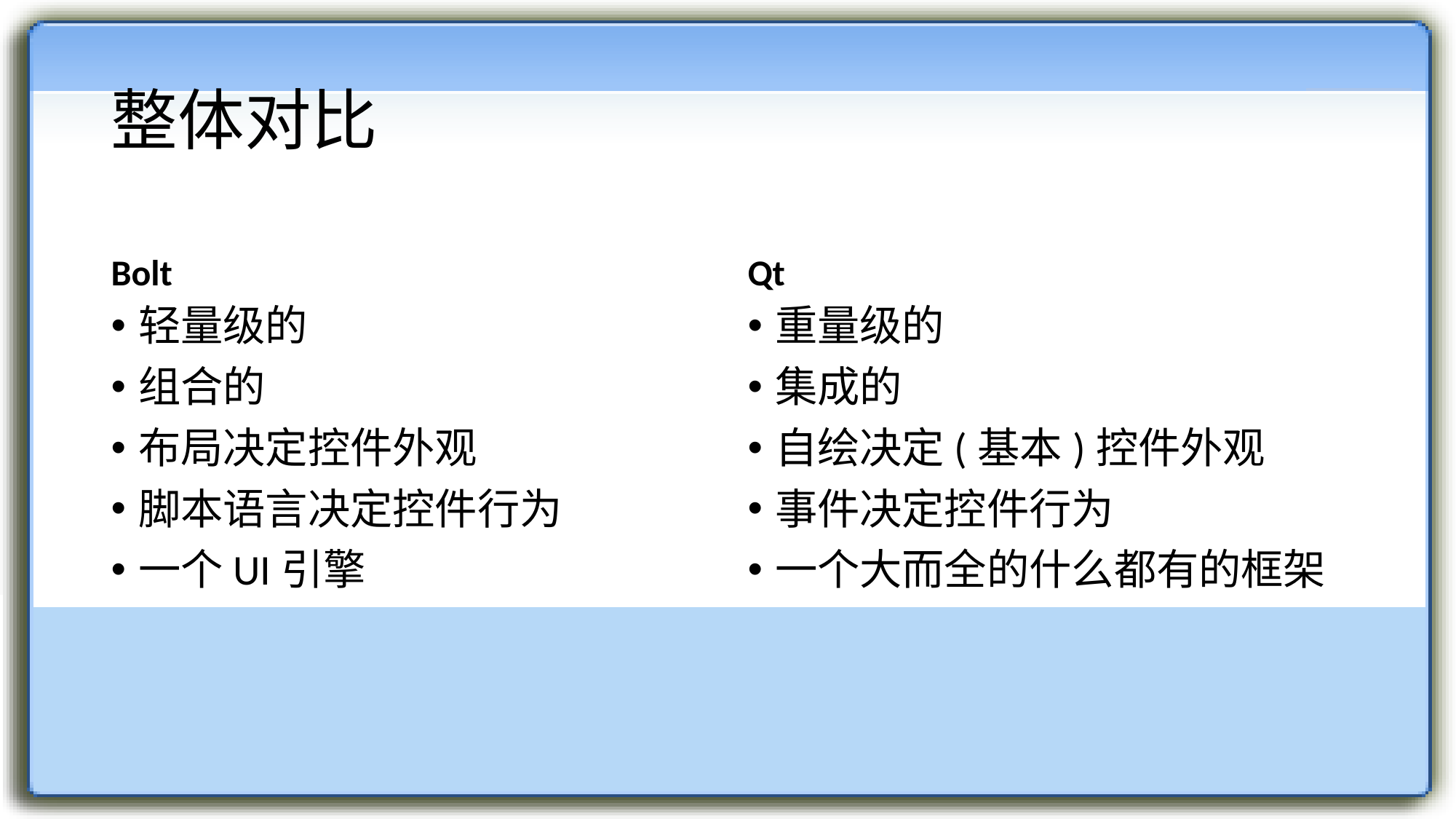

# 整体对比
Bolt
Qt
轻量级的
组合的
布局决定控件外观
脚本语言决定控件行为
一个UI引擎
重量级的
集成的
自绘决定(基本)控件外观
事件决定控件行为
一个大而全的什么都有的框架